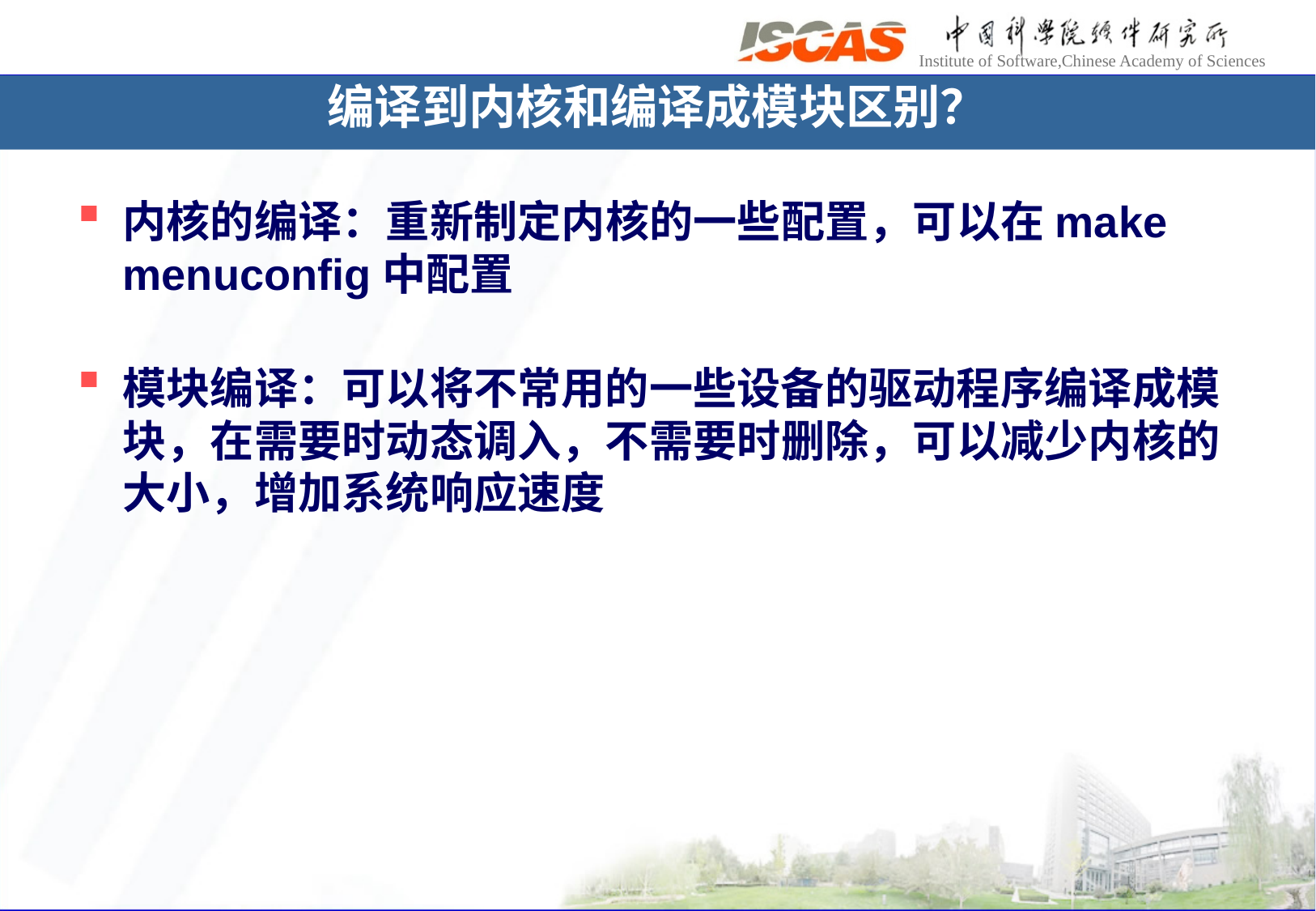

# 编译到内核和编译成模块区别？
内核的编译：重新制定内核的一些配置，可以在make menuconfig中配置
模块编译：可以将不常用的一些设备的驱动程序编译成模块，在需要时动态调入，不需要时删除，可以减少内核的大小，增加系统响应速度